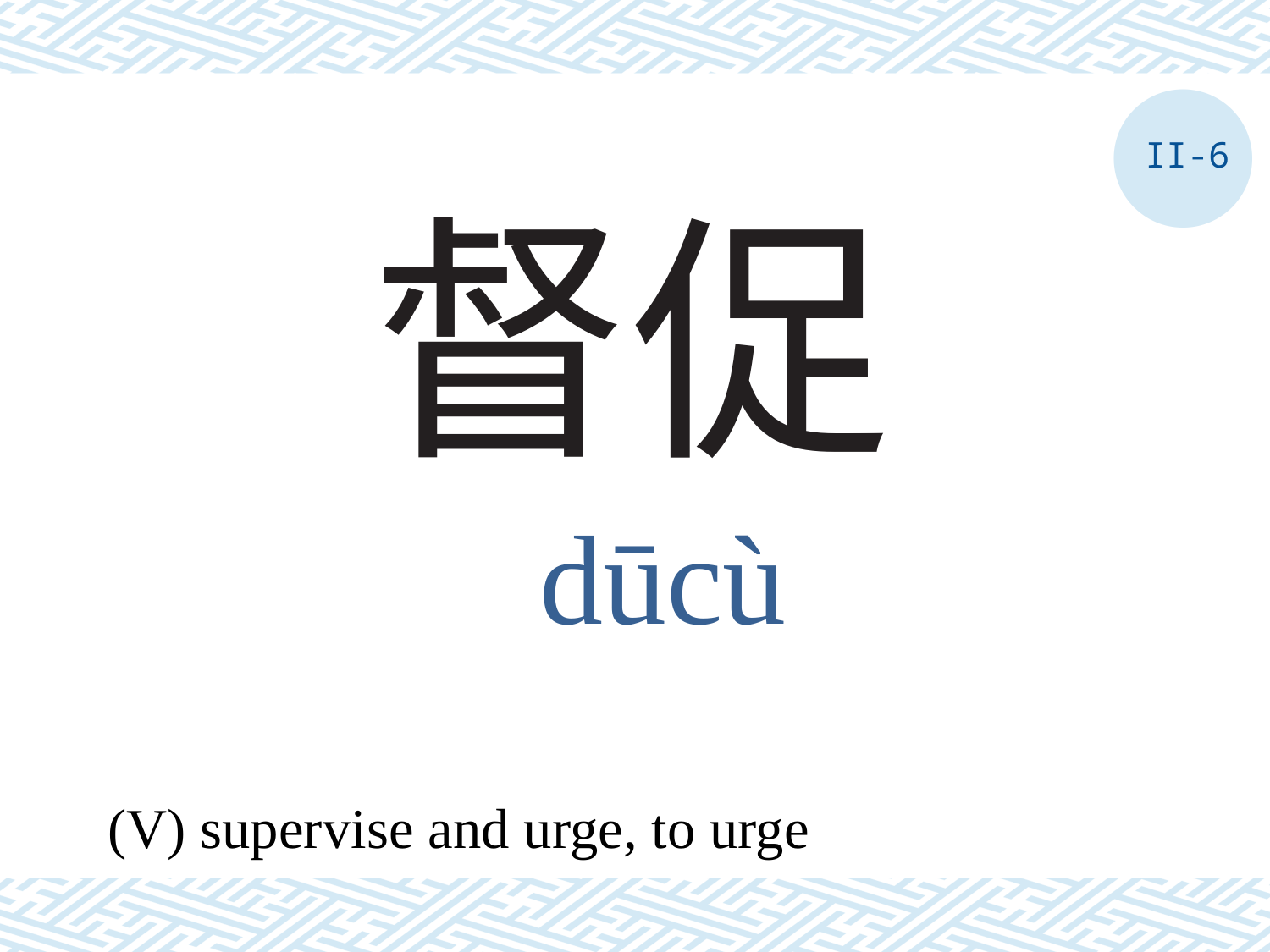

II-6

# 督促
dūcù
(V) supervise and urge, to urge